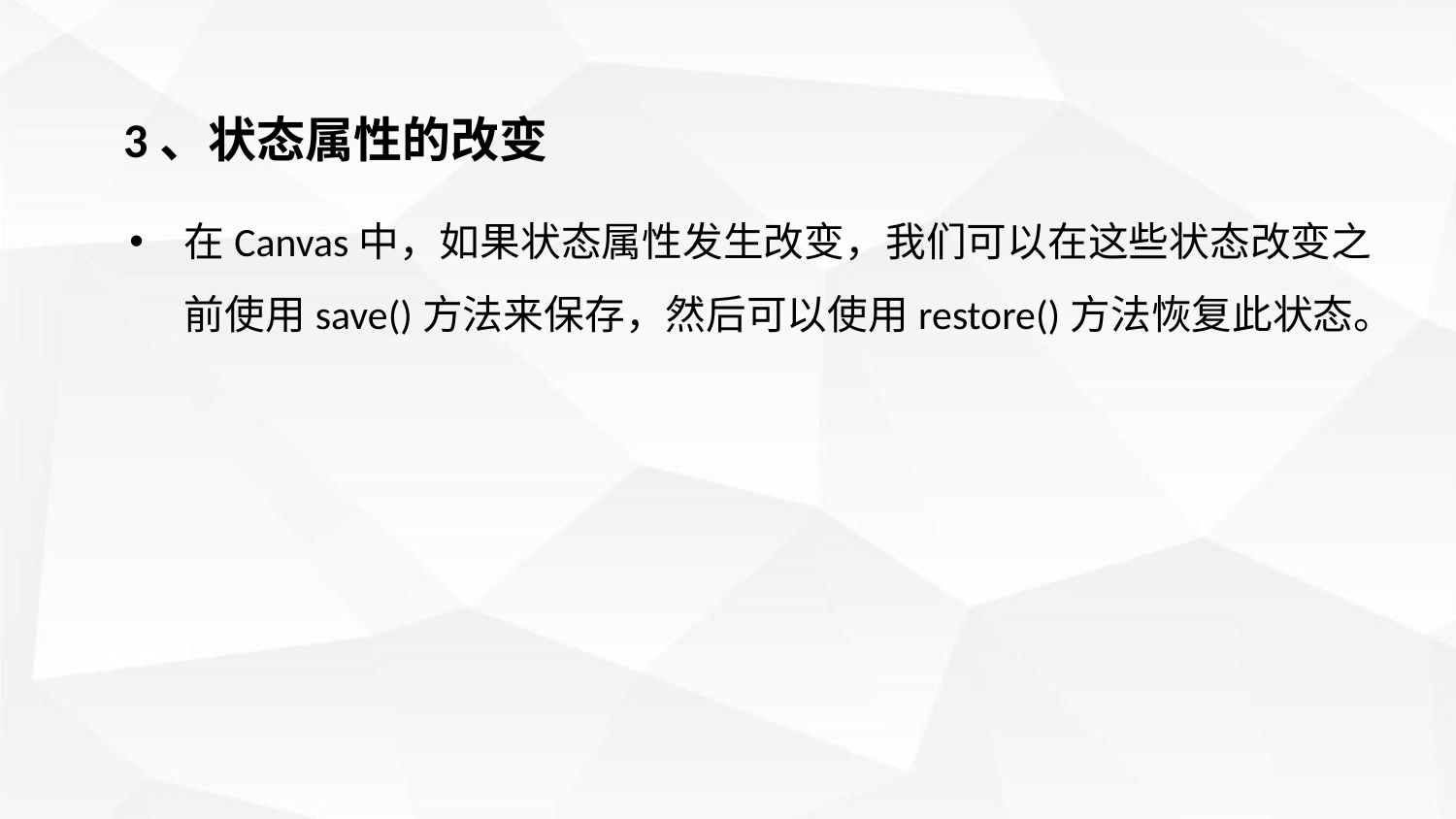

3、状态属性的改变
在Canvas中，如果状态属性发生改变，我们可以在这些状态改变之前使用save()方法来保存，然后可以使用restore()方法恢复此状态。